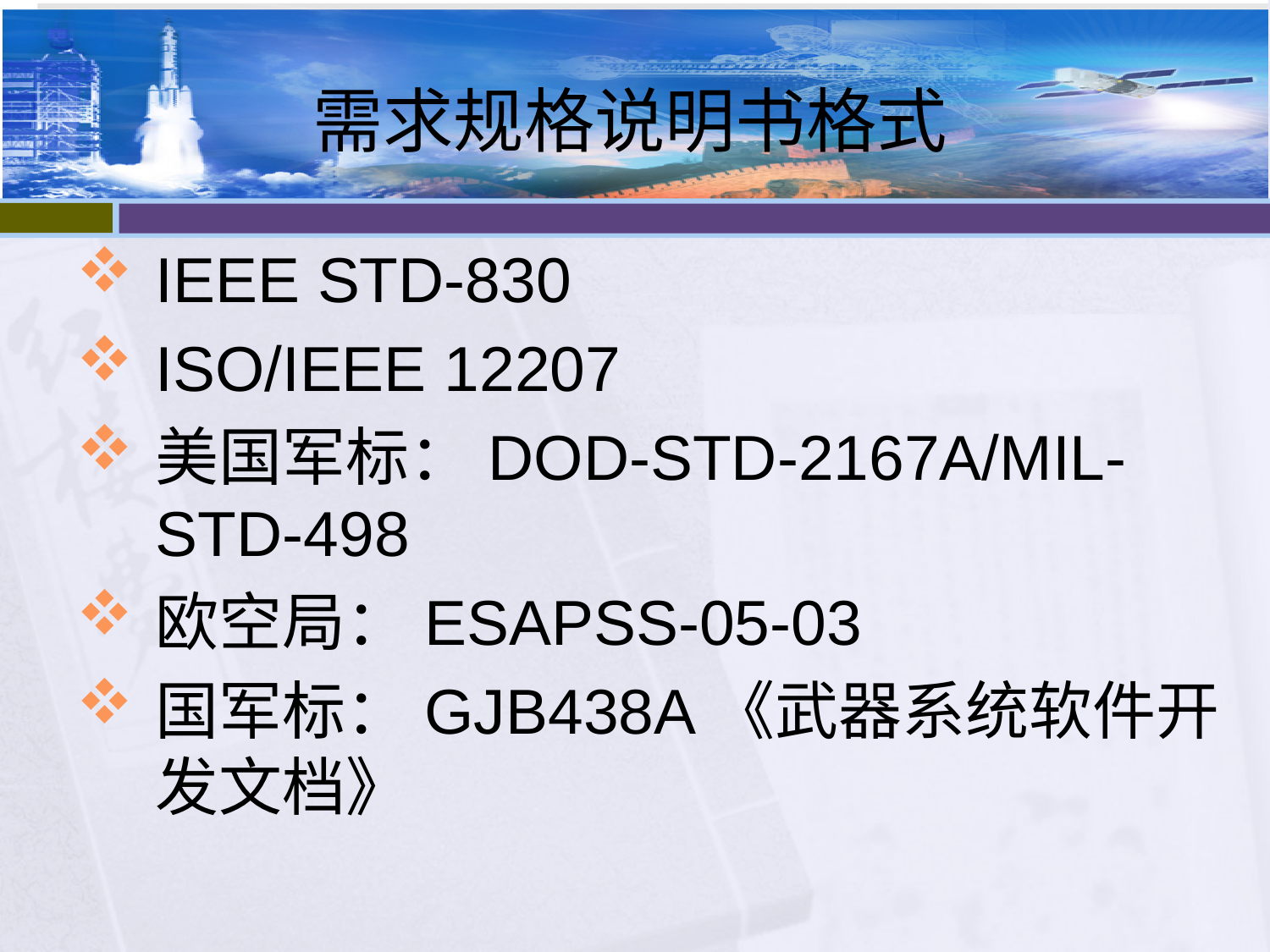

# 需求规格说明书格式

IEEE STD-830
ISO/IEEE 12207
美国军标：DOD-STD-2167A/MIL-STD-498
欧空局：ESAPSS-05-03
国军标：GJB438A《武器系统软件开发文档》